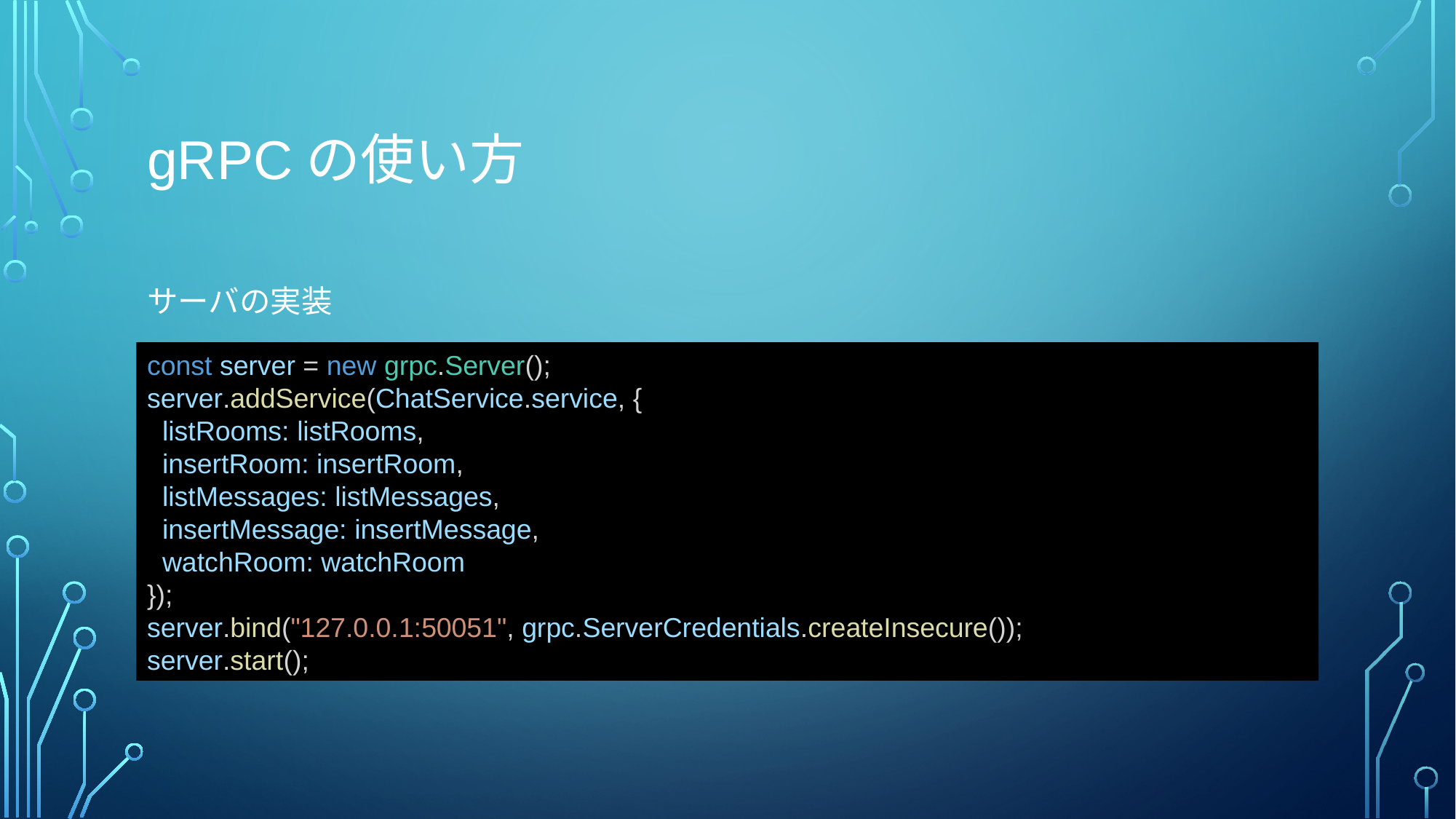

# gRPCの使い方
サーバの実装
const server = new grpc.Server();
server.addService(ChatService.service, {
  listRooms: listRooms,
  insertRoom: insertRoom,
  listMessages: listMessages,
  insertMessage: insertMessage,
  watchRoom: watchRoom
});
server.bind("127.0.0.1:50051", grpc.ServerCredentials.createInsecure());
server.start();